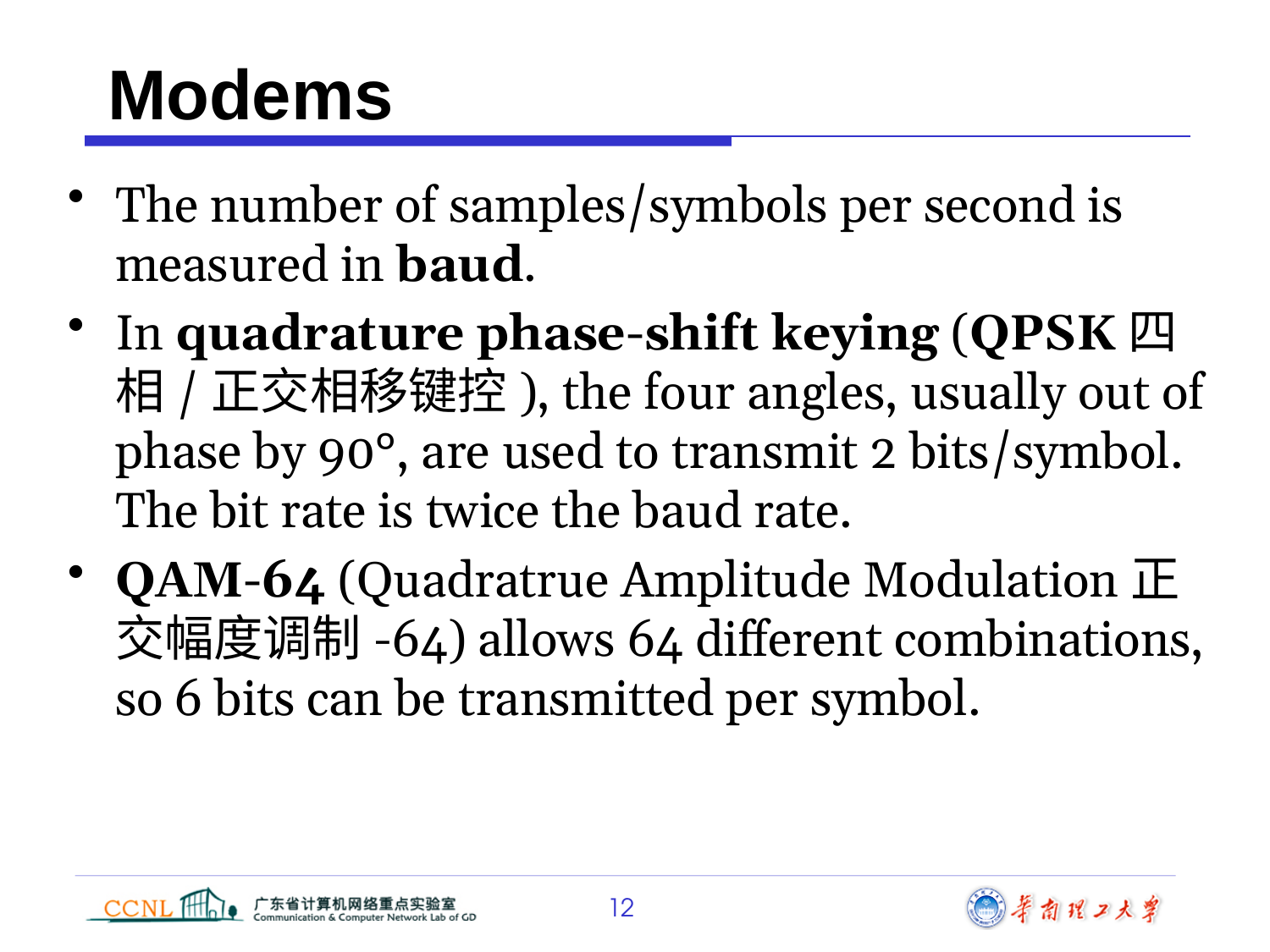

# Modems
The number of samples/symbols per second is measured in baud.
In quadrature phase-shift keying (QPSK四相/正交相移键控), the four angles, usually out of phase by 90°, are used to transmit 2 bits/symbol. The bit rate is twice the baud rate.
QAM-64 (Quadratrue Amplitude Modulation正交幅度调制-64) allows 64 different combinations, so 6 bits can be transmitted per symbol.